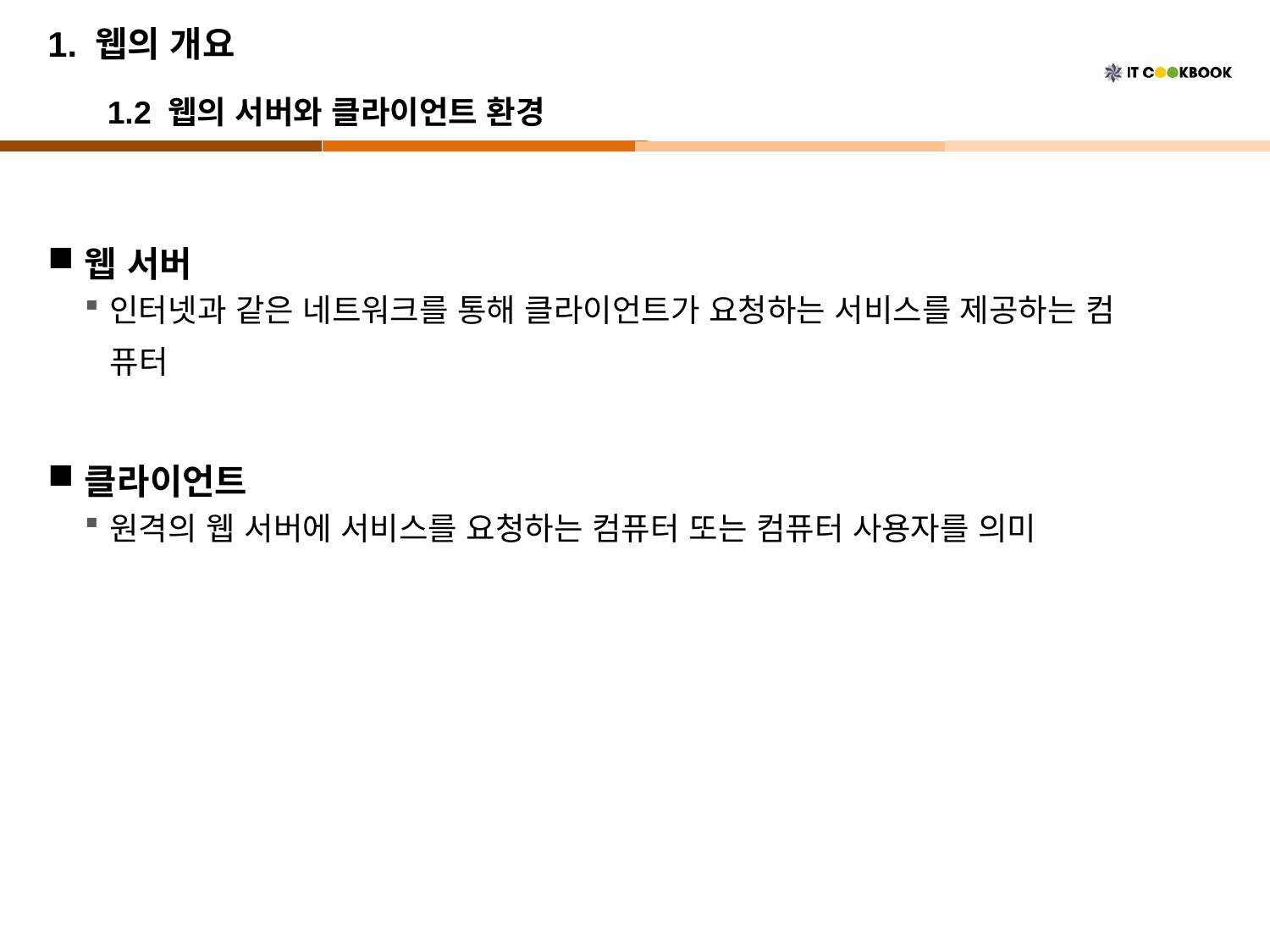

# 1. 웹의 개요
1.2 웹의 서버와 클라이언트 환경

웹 서버
인터넷과 같은 네트워크를 통해 클라이언트가 요청하는 서비스를 제공하는 컴
  퓨터

클라이언트
원격의 웹 서버에 서비스를 요청하는 컴퓨터 또는 컴퓨터 사용자를 의미